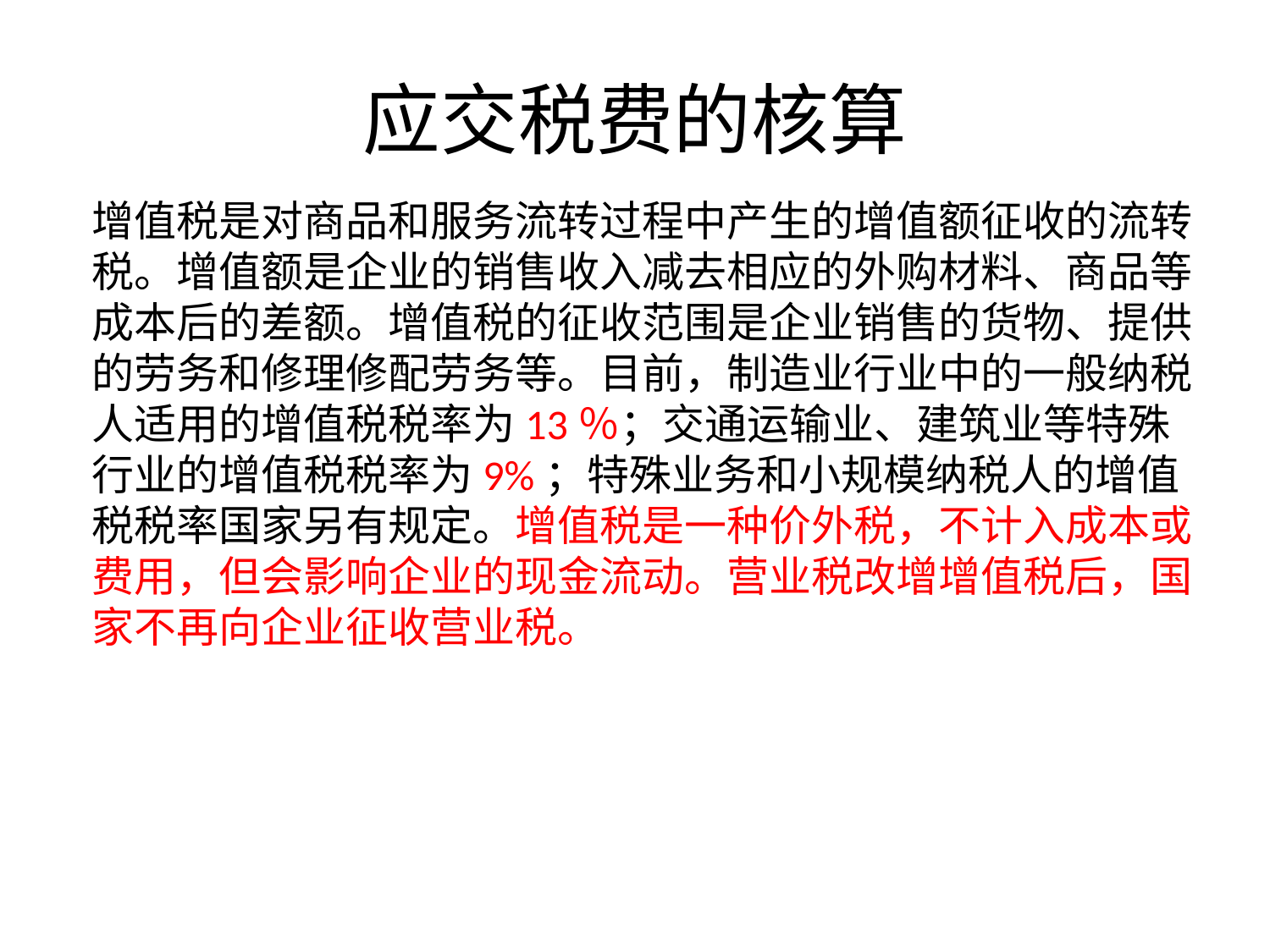

# 应交税费的核算
增值税是对商品和服务流转过程中产生的增值额征收的流转税。增值额是企业的销售收入减去相应的外购材料、商品等成本后的差额。增值税的征收范围是企业销售的货物、提供的劳务和修理修配劳务等。目前，制造业行业中的一般纳税人适用的增值税税率为13％；交通运输业、建筑业等特殊行业的增值税税率为9%；特殊业务和小规模纳税人的增值税税率国家另有规定。增值税是一种价外税，不计入成本或费用，但会影响企业的现金流动。营业税改增增值税后，国家不再向企业征收营业税。